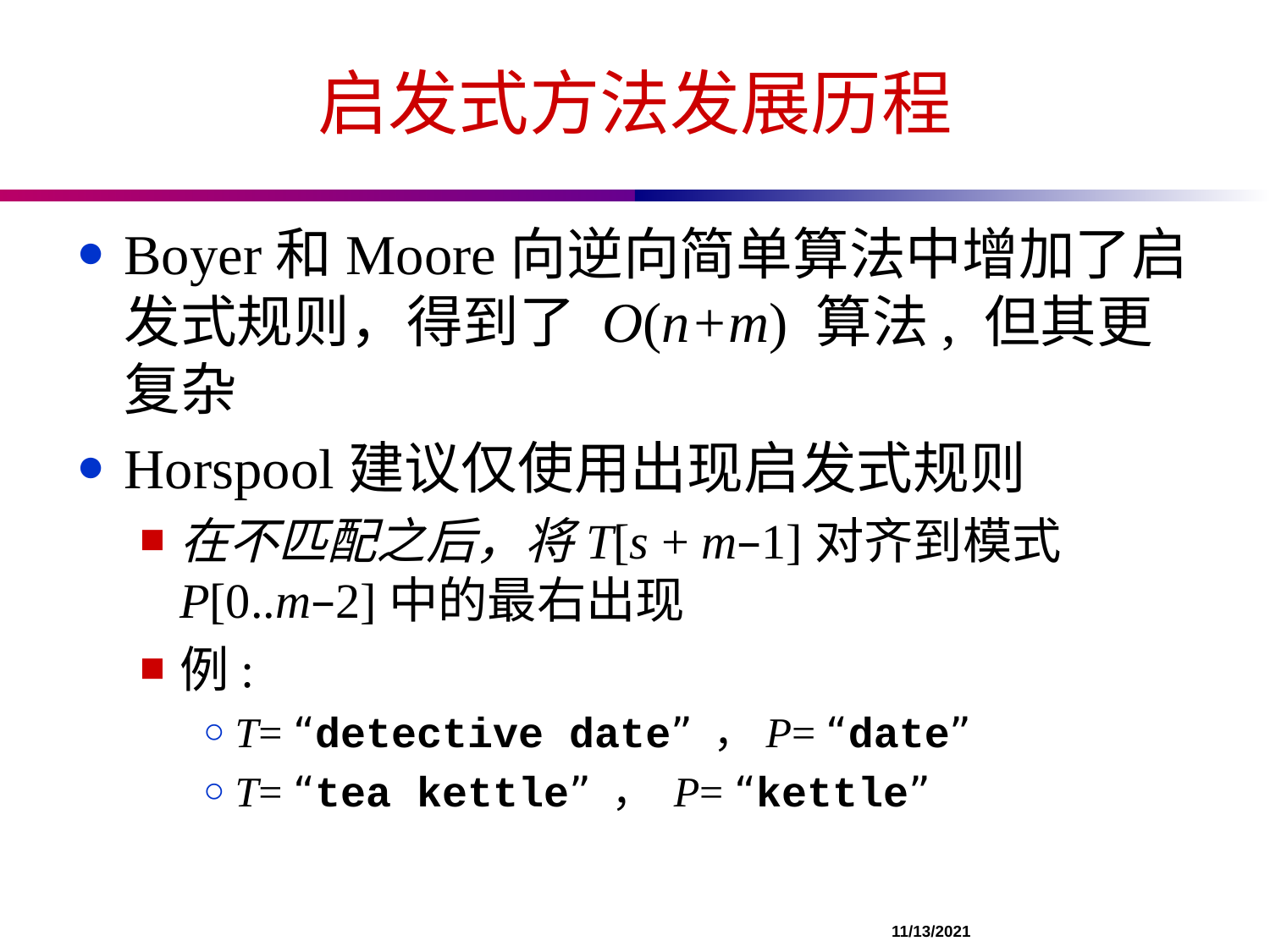

# 启发式方法发展历程
Boyer和Moore向逆向简单算法中增加了启发式规则，得到了 O(n+m) 算法, 但其更复杂
Horspool建议仅使用出现启发式规则
在不匹配之后，将T[s + m–1]对齐到模式 P[0..m–2]中的最右出现
例:
T= “detective date” ，P= “date”
T= “tea kettle” ， P= “kettle”

		 				            11/13/2021